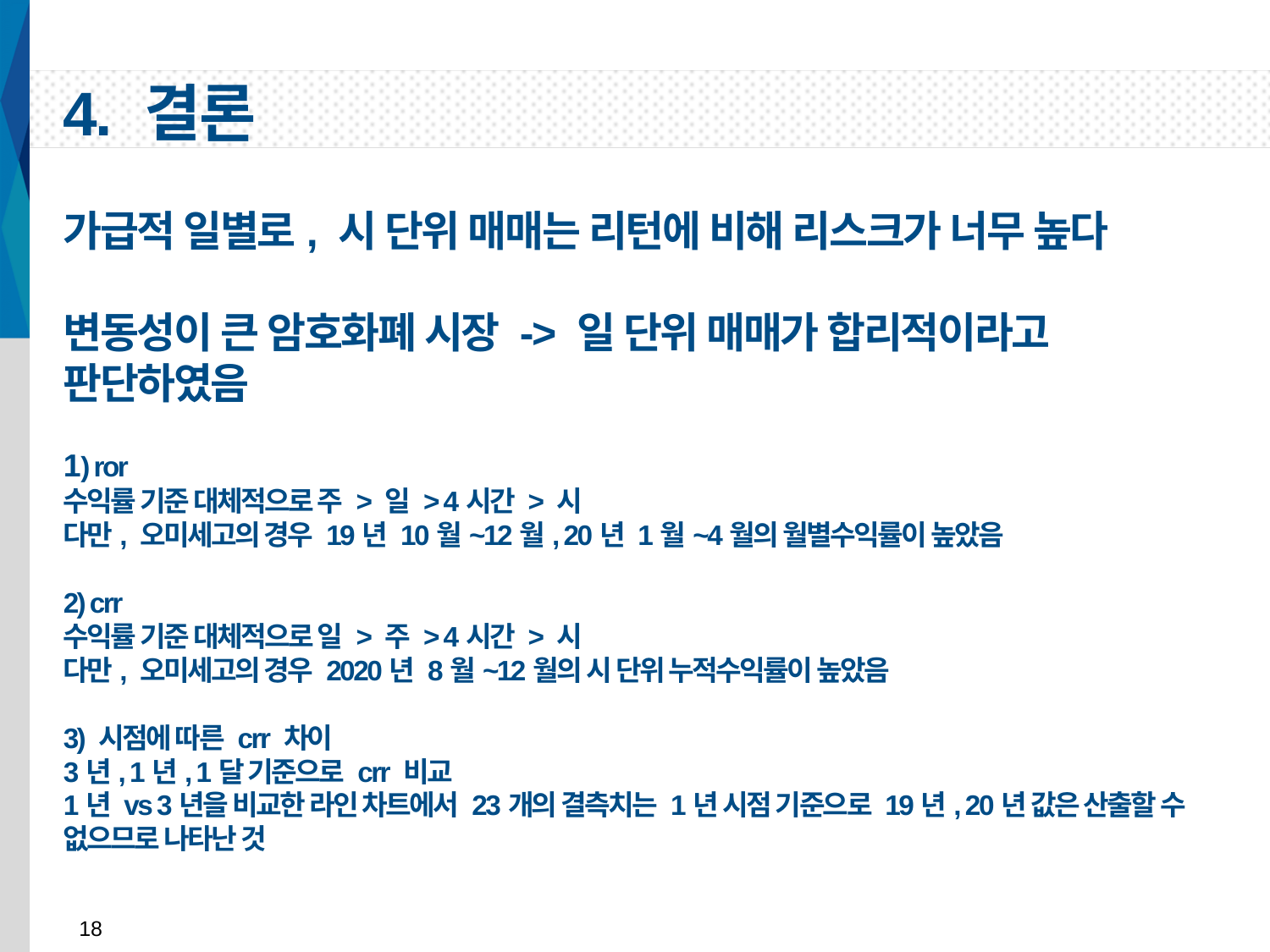

4. 결론
가급적 일별로, 시 단위 매매는 리턴에 비해 리스크가 너무 높다

변동성이 큰 암호화폐 시장 -> 일 단위 매매가 합리적이라고 판단하였음

1) ror
수익률 기준 대체적으로 주 > 일 > 4시간 > 시
다만, 오미세고의 경우 19년 10월~12월, 20년 1월~4월의 월별수익률이 높았음

2) crr
수익률 기준 대체적으로 일 > 주 > 4시간 > 시
다만, 오미세고의 경우 2020년 8월~12월의 시 단위 누적수익률이 높았음

3) 시점에 따른 crr 차이
3년, 1년, 1달 기준으로 crr 비교
1년 vs 3년을 비교한 라인 차트에서 23개의 결측치는 1년 시점 기준으로 19년, 20년 값은 산출할 수 없으므로 나타난 것